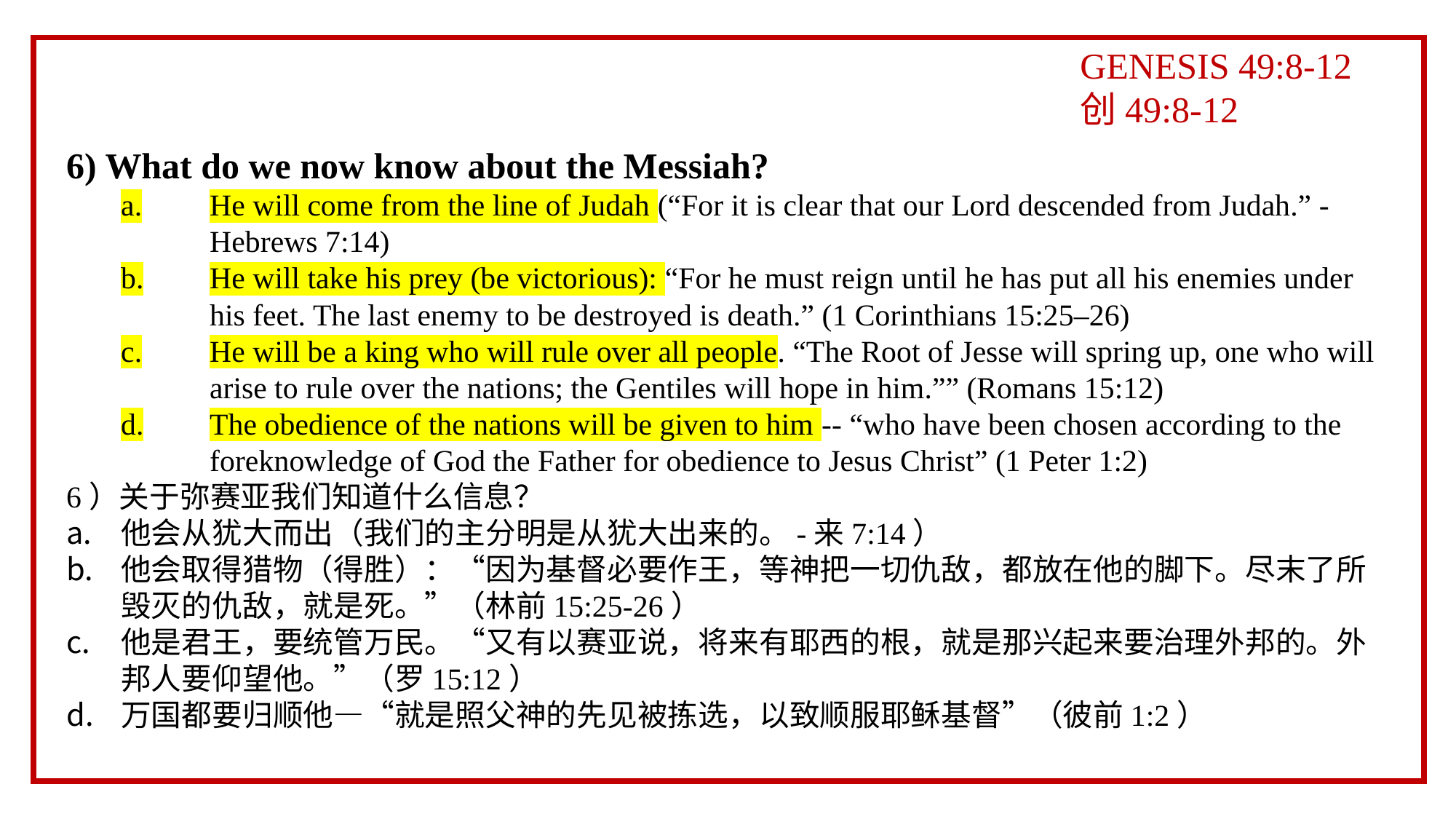

GENESIS 49:8-12
创49:8-12
6) What do we now know about the Messiah?
He will come from the line of Judah (“For it is clear that our Lord descended from Judah.” - Hebrews 7:14)
He will take his prey (be victorious): “For he must reign until he has put all his enemies under his feet. The last enemy to be destroyed is death.” (1 Corinthians 15:25–26)
He will be a king who will rule over all people. “The Root of Jesse will spring up, one who will arise to rule over the nations; the Gentiles will hope in him.”” (Romans 15:12)
The obedience of the nations will be given to him -- “who have been chosen according to the foreknowledge of God the Father for obedience to Jesus Christ” (1 Peter 1:2)
6）关于弥赛亚我们知道什么信息？
他会从犹大而出（我们的主分明是从犹大出来的。-来7:14）
他会取得猎物（得胜）：“因为基督必要作王，等神把一切仇敌，都放在他的脚下。尽末了所毁灭的仇敌，就是死。”（林前15:25-26）
他是君王，要统管万民。“又有以赛亚说，将来有耶西的根，就是那兴起来要治理外邦的。外邦人要仰望他。”（罗15:12）
万国都要归顺他—“就是照父神的先见被拣选，以致顺服耶稣基督”（彼前1:2）